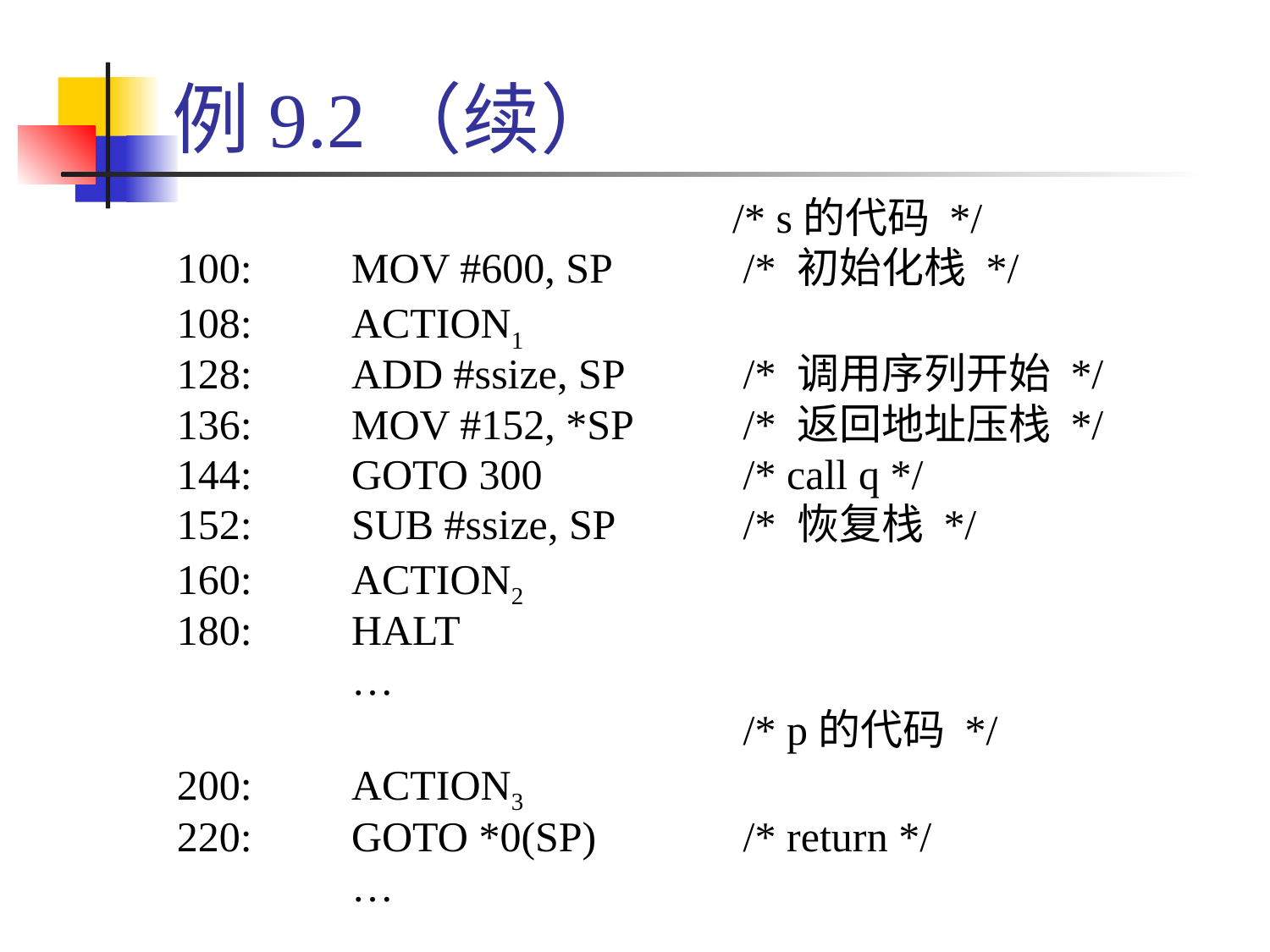

# 例9.2（续）
					/* s的代码 */
100:	MOV #600, SP	 /* 初始化栈 */
108:	ACTION1
128:	ADD #ssize, SP	 /* 调用序列开始 */
136:	MOV #152, *SP	 /* 返回地址压栈 */
144:	GOTO 300		 /* call q */
152:	SUB #ssize, SP	 /* 恢复栈 */
160:	ACTION2
180:	HALT
		…
					 /* p的代码 */
200:	ACTION3
220:	GOTO *0(SP)		 /* return */
		…